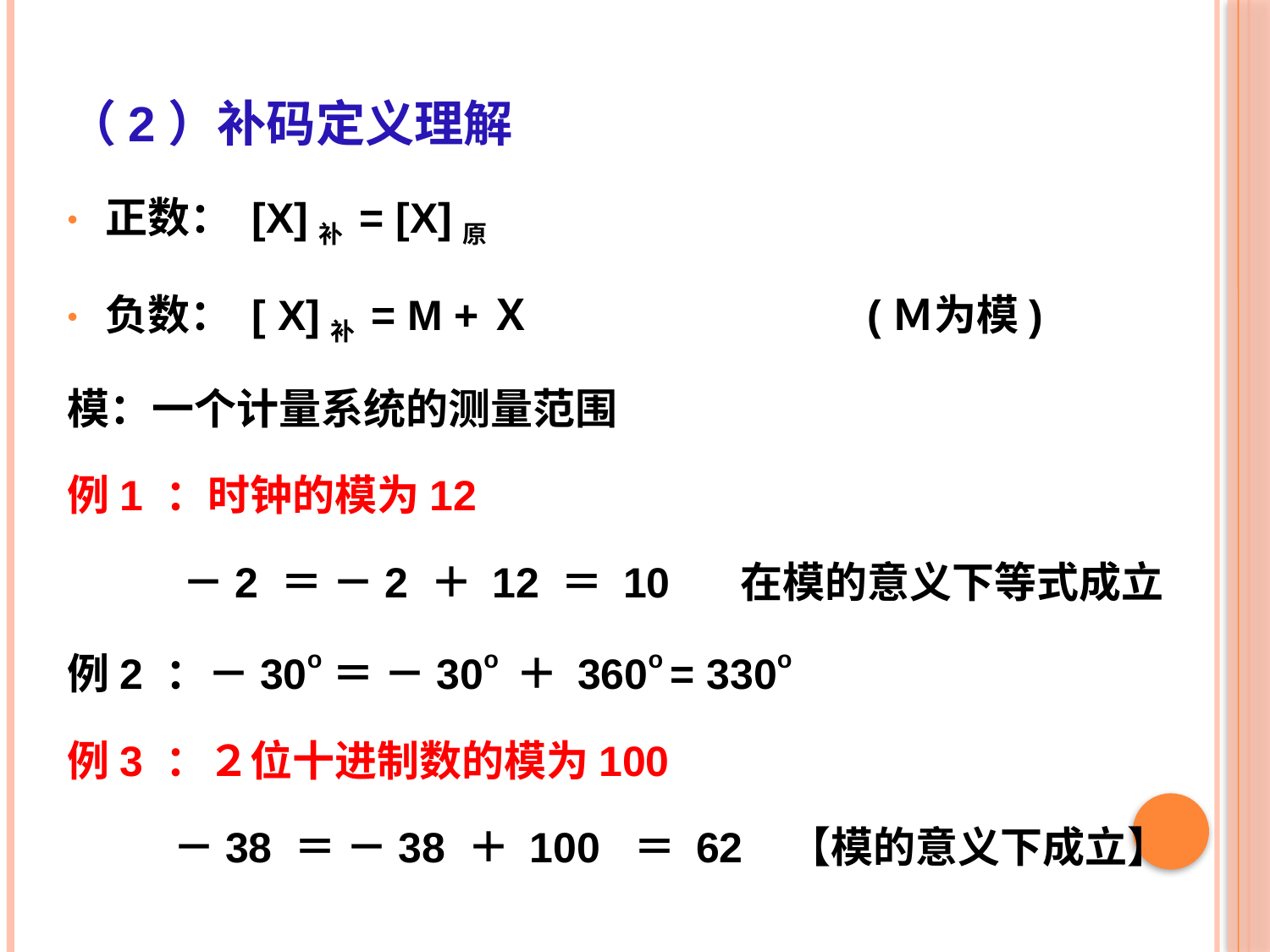

（2）补码定义理解
正数： [X]补 = [X]原
负数： [ X]补 = M +Ｘ			(Ｍ为模)
模：一个计量系统的测量范围
例1 ：时钟的模为12
	       －2 ＝ －2 ＋ 12 ＝ 10	在模的意义下等式成立
例2 ：－30o＝ －30o ＋ 360o = 330o
例3 ：２位十进制数的模为100
	      －38 ＝ －38 ＋ 100  ＝ 62   【模的意义下成立】